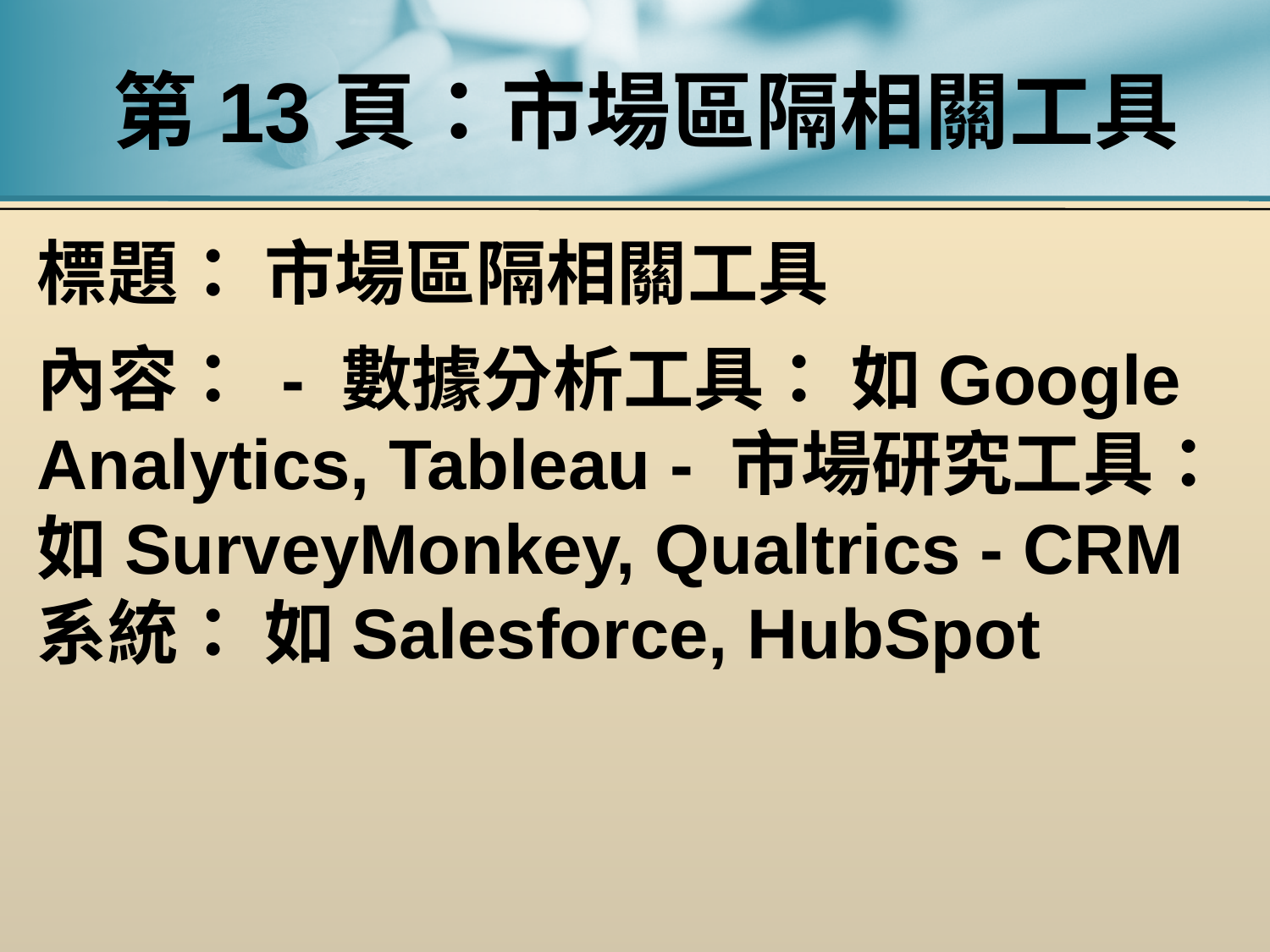

# 第13頁：市場區隔相關工具
標題： 市場區隔相關工具
內容： - 數據分析工具： 如Google Analytics, Tableau - 市場研究工具： 如SurveyMonkey, Qualtrics - CRM系統： 如Salesforce, HubSpot